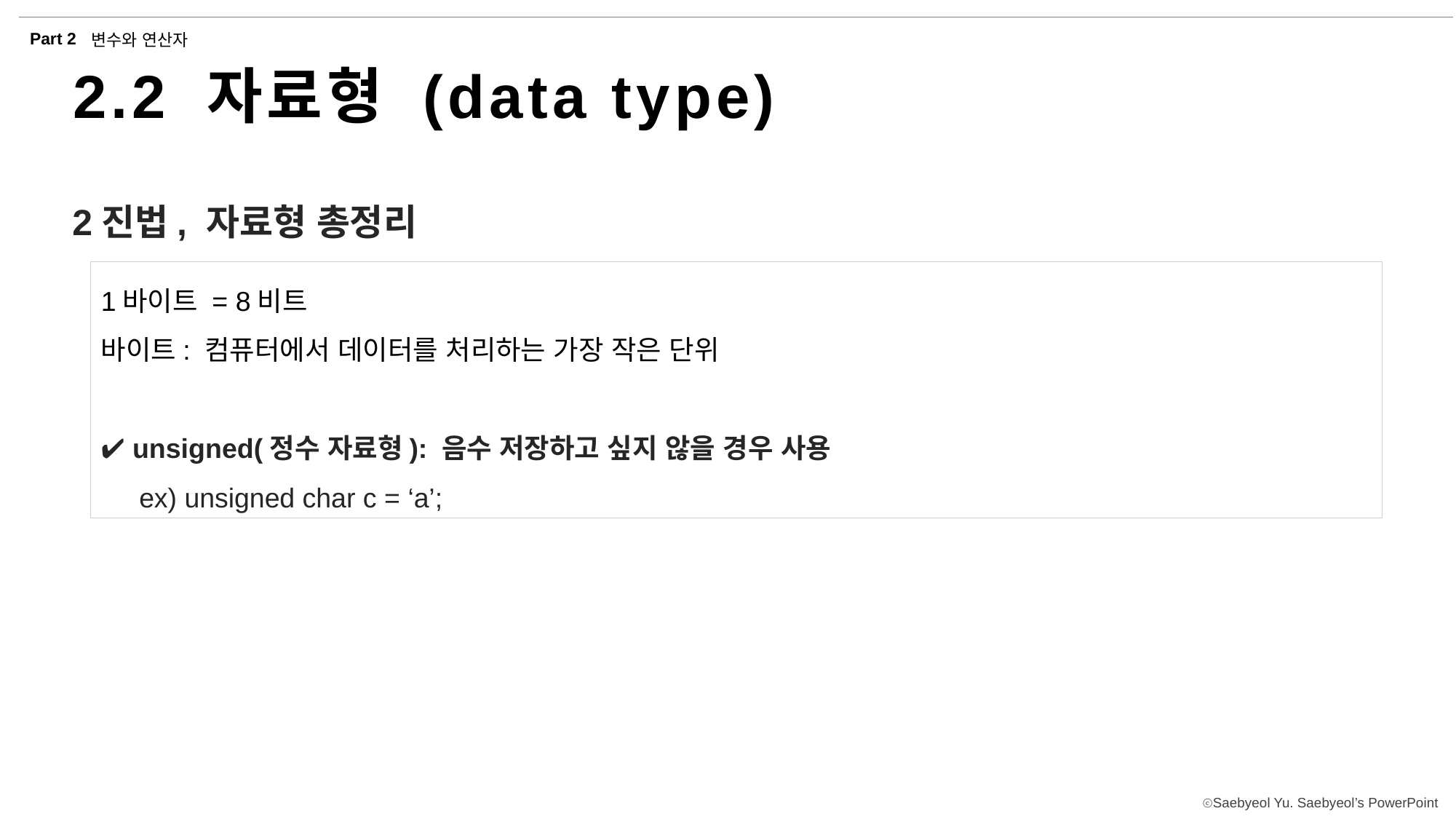

Part 2
변수와 연산자
2.2 자료형 (data type)
2진법, 자료형 총정리
1바이트 = 8비트
바이트: 컴퓨터에서 데이터를 처리하는 가장 작은 단위

✔ unsigned(정수 자료형): 음수 저장하고 싶지 않을 경우 사용
     ex) unsigned char c = ‘a’;